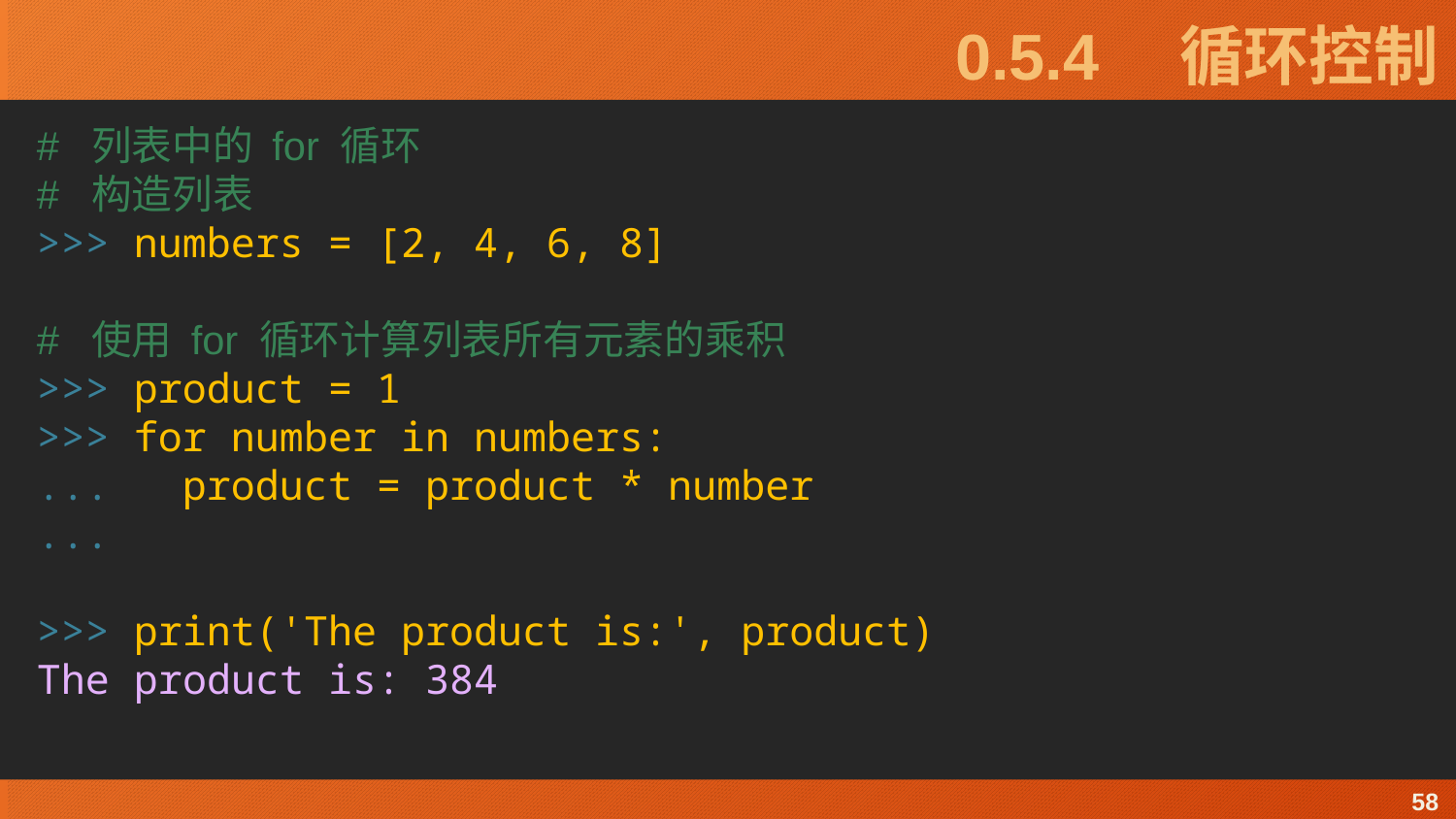

# 0.5.4　循环控制
#  列表中的 for 循环
#  构造列表
>>> numbers = [2, 4, 6, 8]

#  使用 for 循环计算列表所有元素的乘积
>>> product = 1
>>> for number in numbers:
...   product = product * number
...

>>> print('The product is:', product)
The product is: 384
58